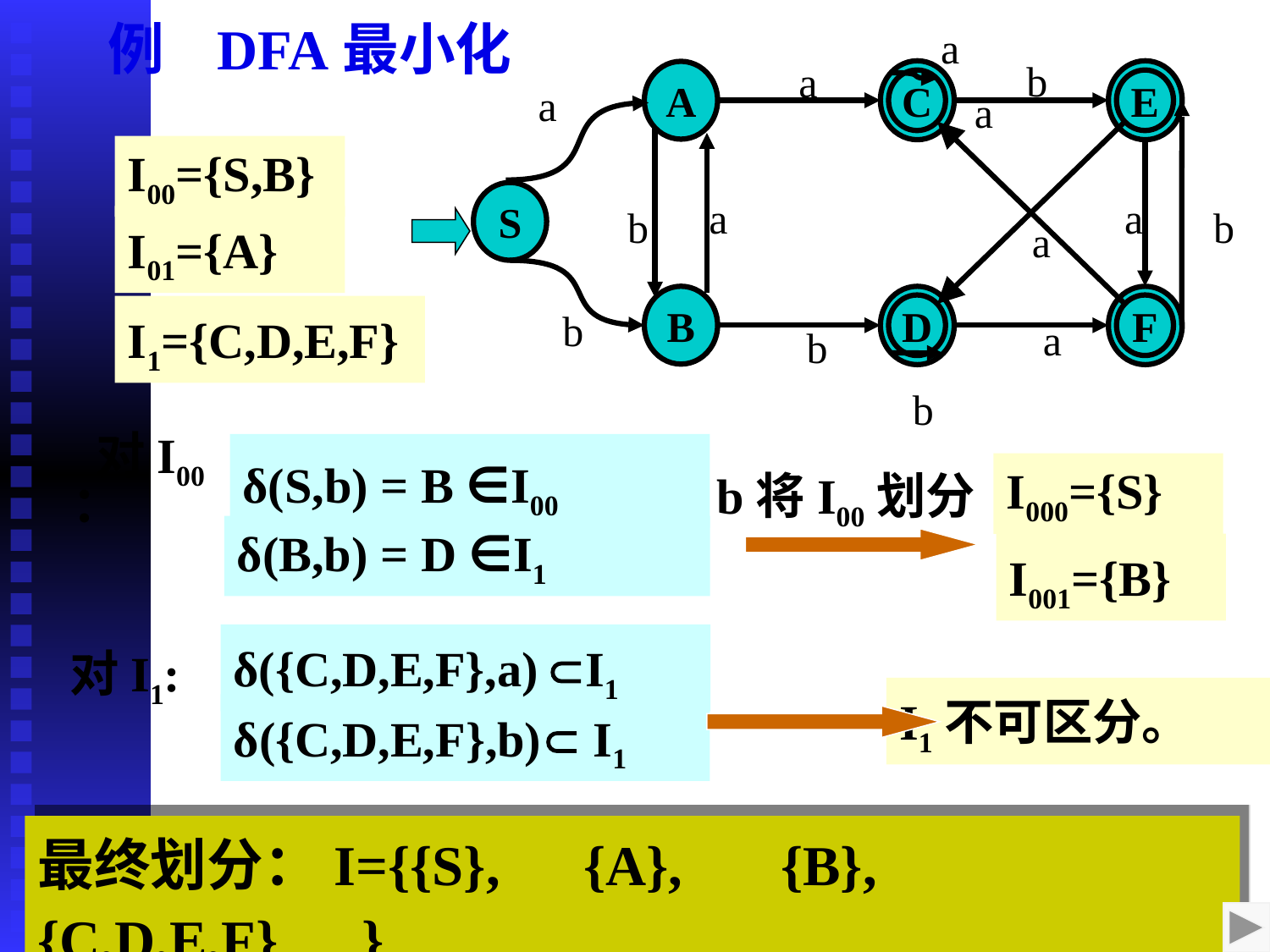

例   DFA最小化
a
a
b
a
A

C

E
a
S
a
a
b
b
B

D

F
b
a
b
b
a

a
a
I00={S,B}
a
I01={A}
b
I1={C,D,E,F}
 对I00 ：
δ(S,b) = B ∈I00
b将I00划分

I000={S}
δ(B,b) = D ∈I1
I001={B}
δ({C,D,E,F},a) ⊂I1
对I1:
I1不可区分。
δ({C,D,E,F},b)⊂ I1

最终划分：I={{S},　{A}, 　{B}, 　{C,D,E,F}　}
47